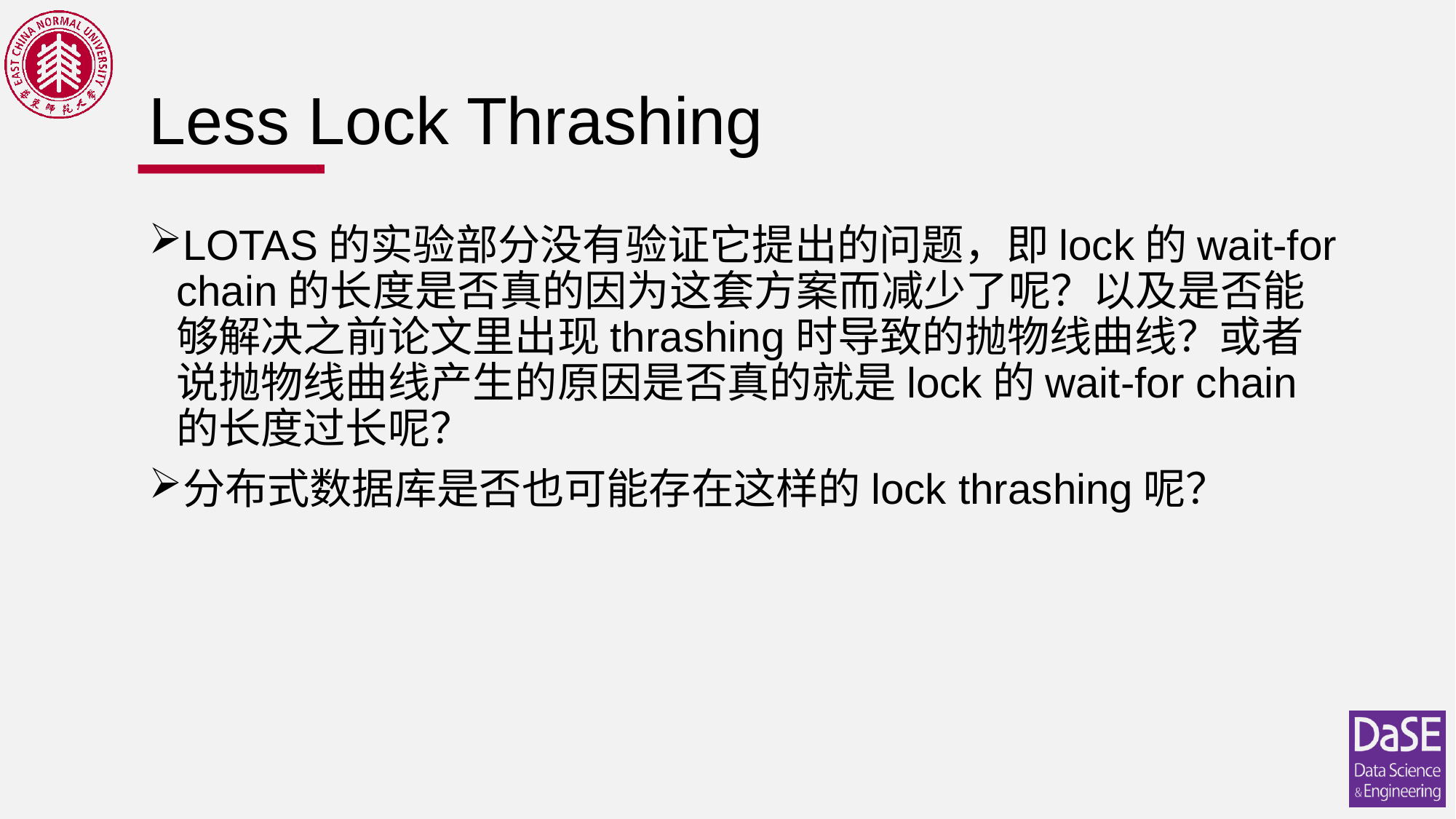

# Less Lock Thrashing
LOTAS的实验部分没有验证它提出的问题，即lock的wait-for chain的长度是否真的因为这套方案而减少了呢？以及是否能够解决之前论文里出现thrashing时导致的抛物线曲线？或者说抛物线曲线产生的原因是否真的就是lock的wait-for chain的长度过长呢？
分布式数据库是否也可能存在这样的lock thrashing呢？